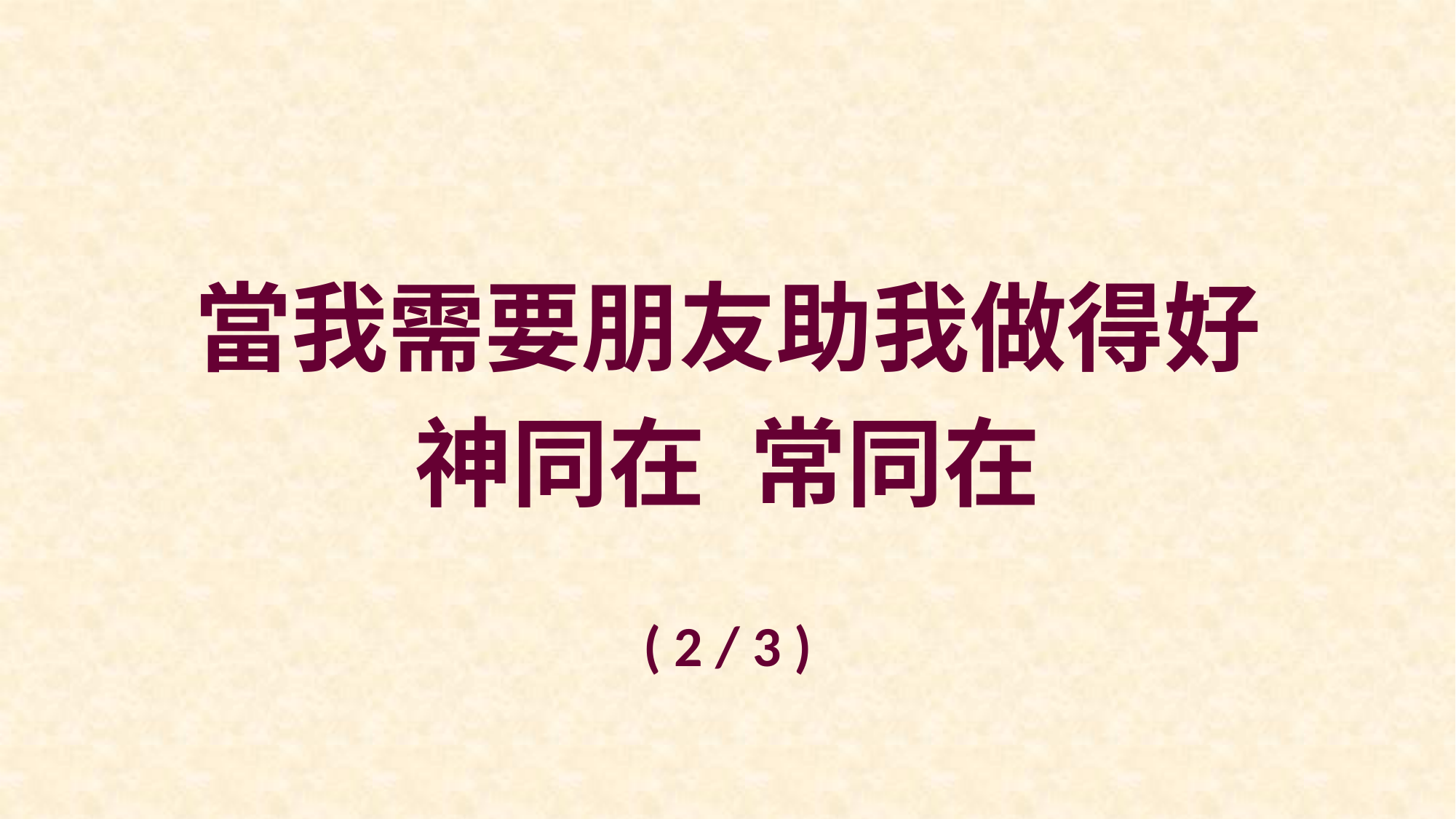

當我需要朋友助我做得好
神同在  常同在
( 2 / 3 )